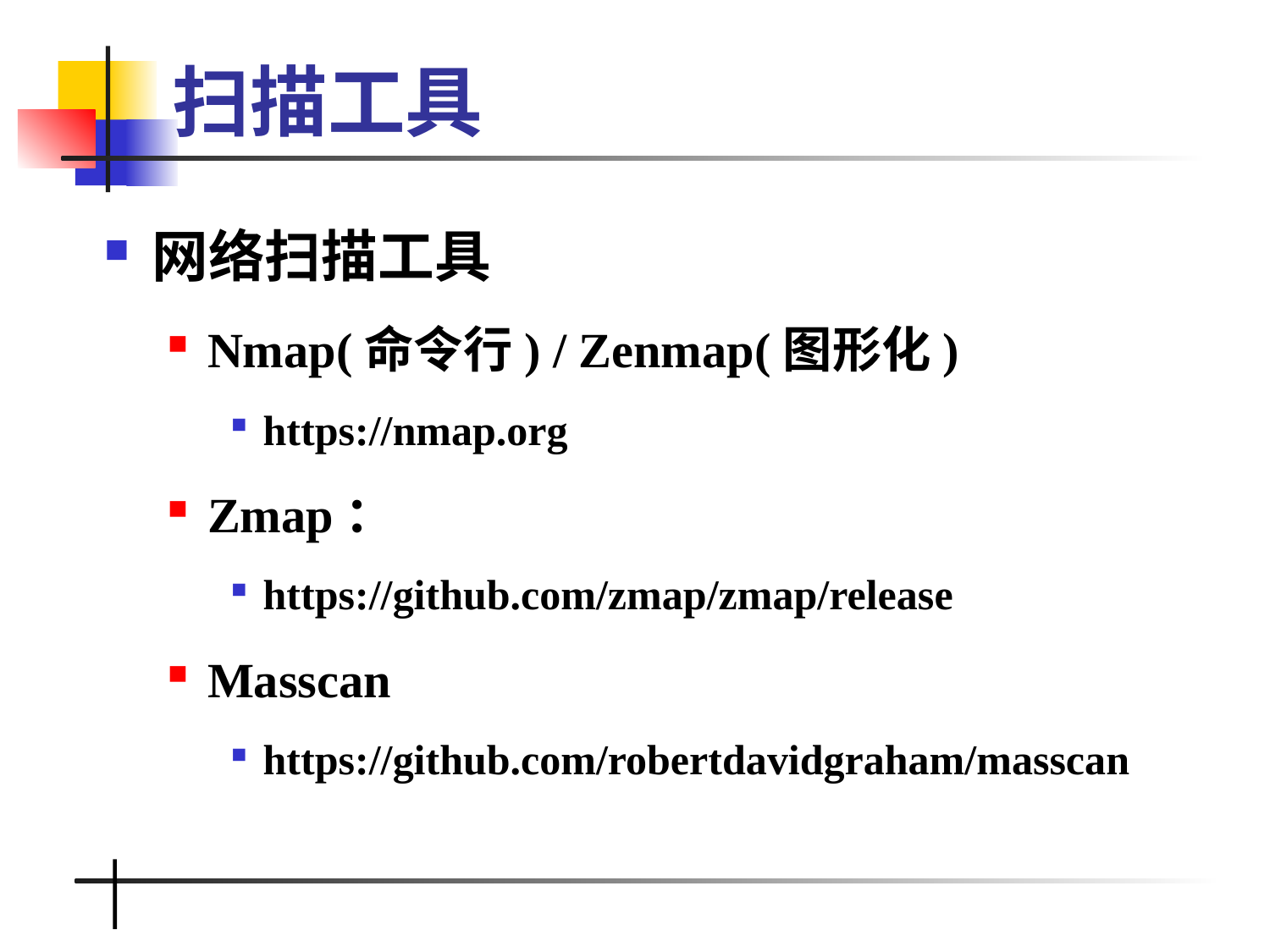

# 扫描工具
网络扫描工具
Nmap(命令行) / Zenmap(图形化)
https://nmap.org
Zmap：
https://github.com/zmap/zmap/release
Masscan
https://github.com/robertdavidgraham/masscan